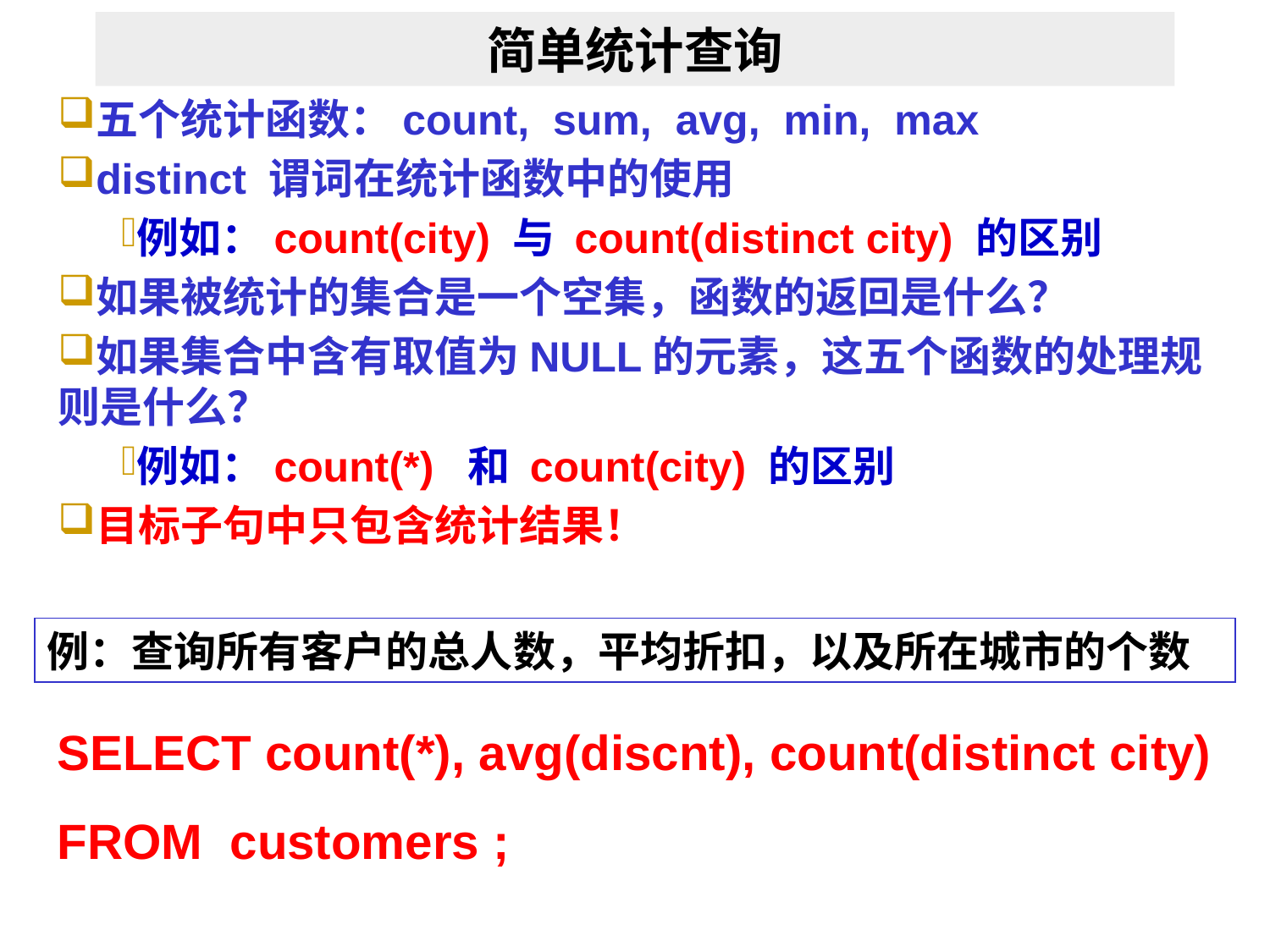

# 简单统计查询
五个统计函数：count,  sum,  avg,  min,  max
distinct 谓词在统计函数中的使用
例如：count(city) 与 count(distinct city) 的区别
如果被统计的集合是一个空集，函数的返回是什么？
如果集合中含有取值为NULL的元素，这五个函数的处理规则是什么？
例如：count(*)  和 count(city) 的区别
目标子句中只包含统计结果！
例：查询所有客户的总人数，平均折扣，以及所在城市的个数
SELECT count(*), avg(discnt), count(distinct city)
FROM  customers ;